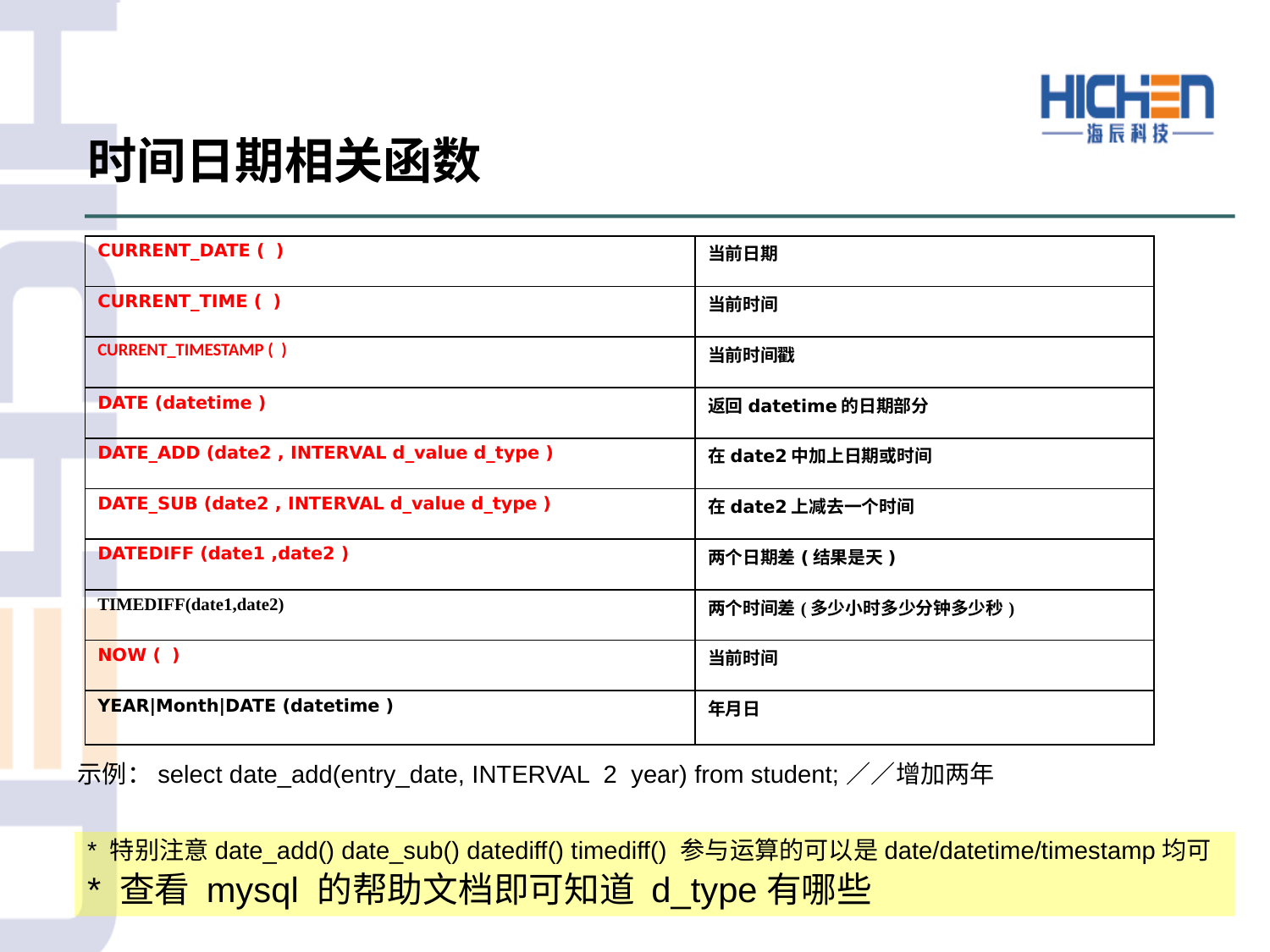

时间日期相关函数

| CURRENT\_DATE (  ) | 当前日期 |
| --- | --- |
| CURRENT\_TIME (  ) | 当前时间 |
| CURRENT\_TIMESTAMP ( ) | 当前时间戳 |
| DATE (datetime ) | 返回datetime的日期部分 |
| DATE\_ADD (date2 , INTERVAL d\_value d\_type ) | 在date2中加上日期或时间 |
| DATE\_SUB (date2 , INTERVAL d\_value d\_type ) | 在date2上减去一个时间 |
| DATEDIFF (date1 ,date2 ) | 两个日期差(结果是天) |
| TIMEDIFF(date1,date2) | 两个时间差(多少小时多少分钟多少秒) |
| NOW (  ) | 当前时间 |
| YEAR|Month|DATE (datetime ) | 年月日 |
示例：select date_add(entry_date, INTERVAL  2  year) from student;／／增加两年
* 特别注意date_add() date_sub() datediff() timediff() 参与运算的可以是date/datetime/timestamp均可
* 查看 mysql 的帮助文档即可知道 d_type有哪些